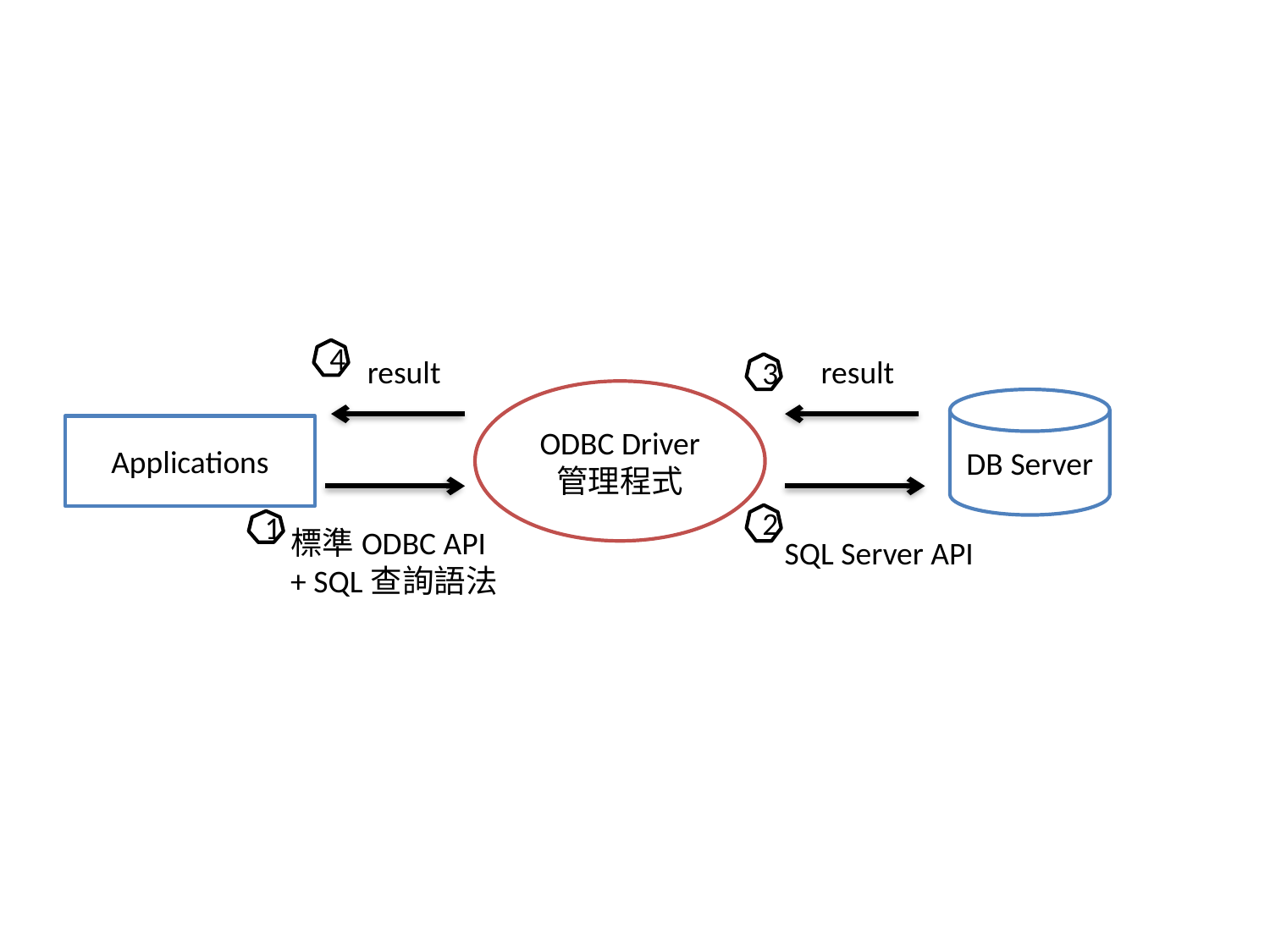

4
result
result
3
ODBC Driver
管理程式
DB Server
Applications
2
1
標準ODBC API + SQL查詢語法
SQL Server API